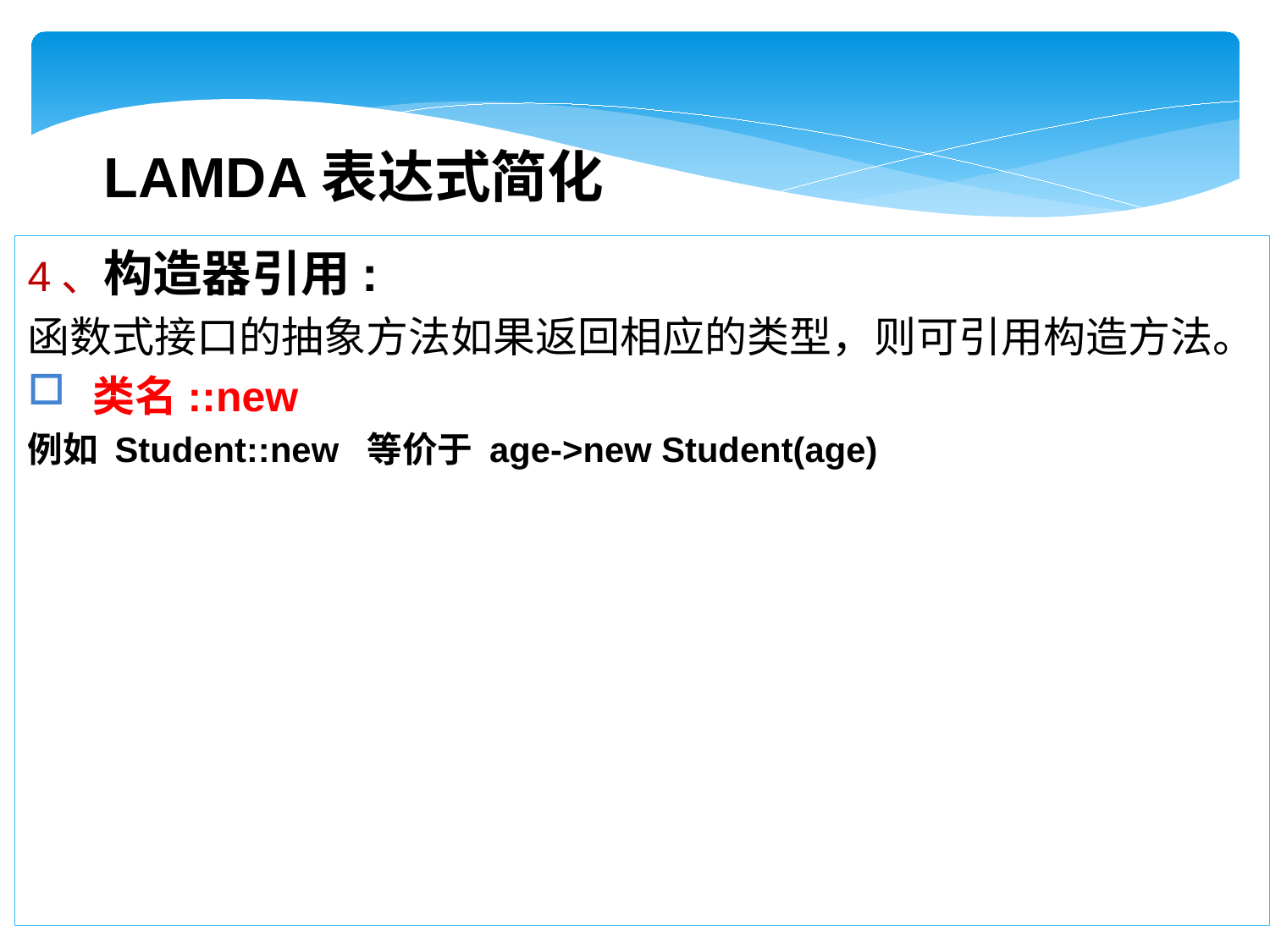

LAMDA表达式简化
4、构造器引用:
函数式接口的抽象方法如果返回相应的类型，则可引用构造方法。
类名::new
例如 Student::new  等价于 age->new Student(age)